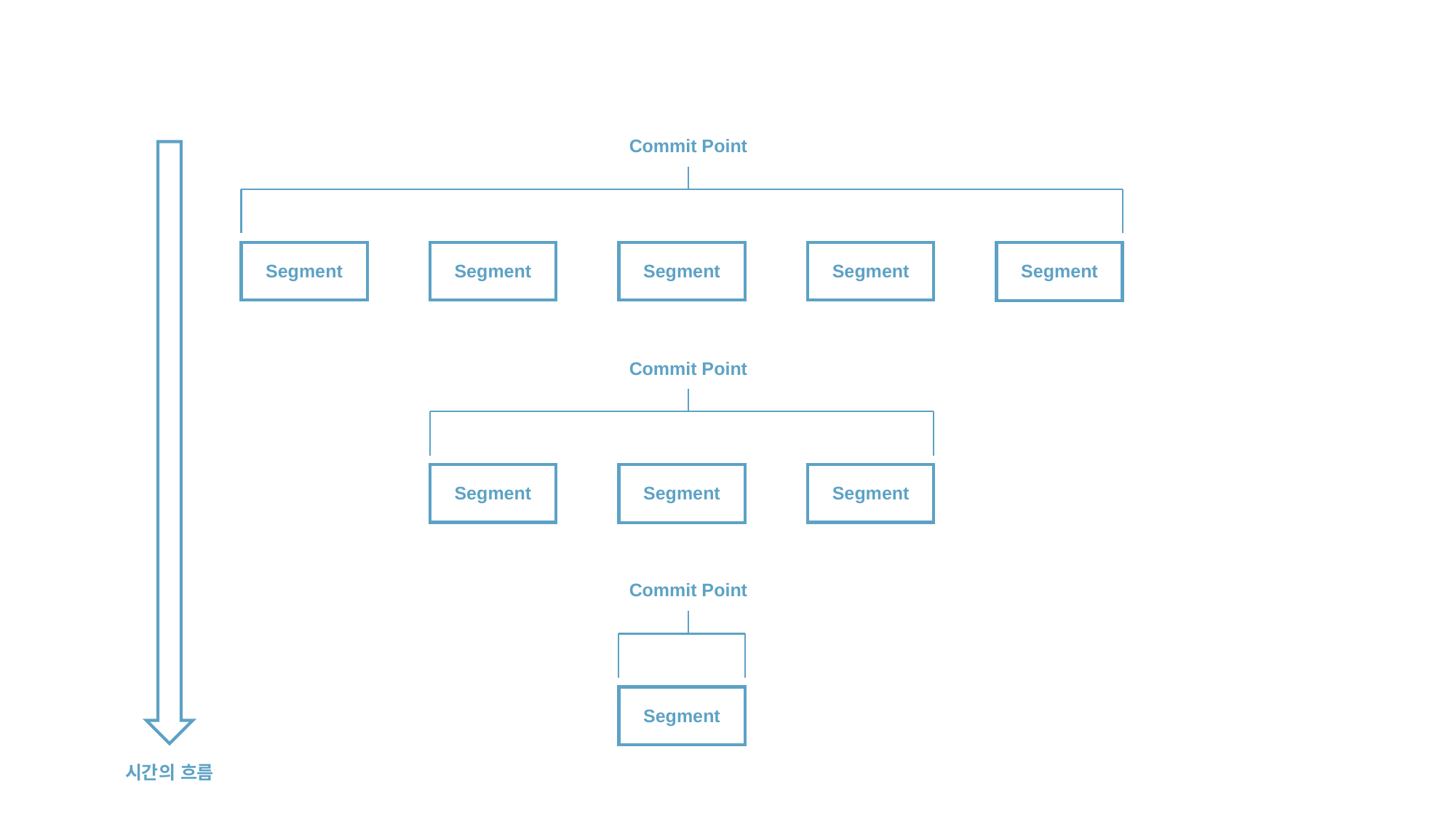

Commit Point

Segment

Segment

Segment

Segment

Segment
Commit Point

Segment

Segment

Segment
Commit Point

Segment
시간의 흐름